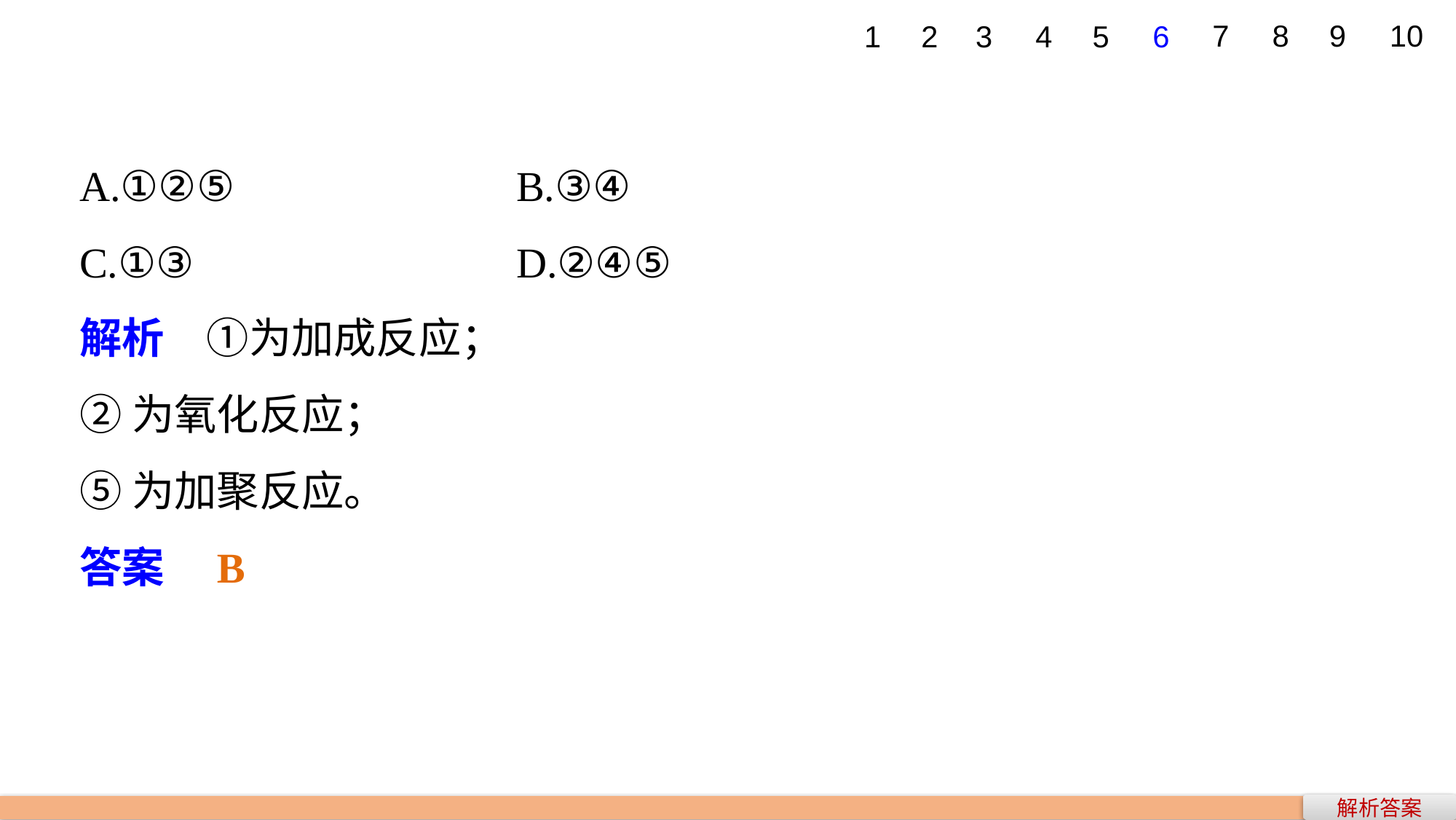

7
8
9
10
1
2
3
4
5
6
A.①②⑤  			B.③④
C.①③  			D.②④⑤
解析　①为加成反应；
②为氧化反应；
⑤为加聚反应。
答案　B
解析答案